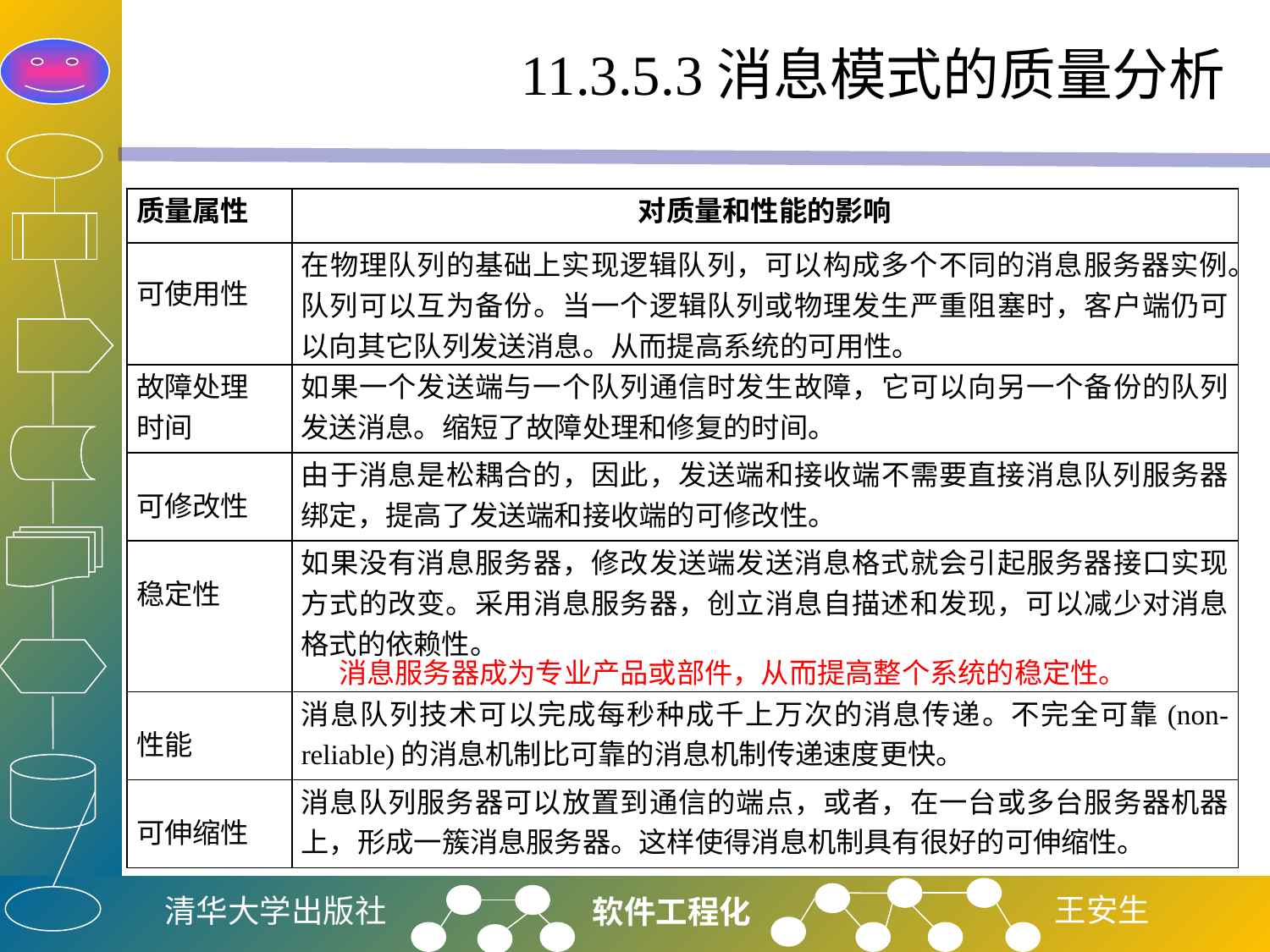

# 11.3.5.3消息模式的质量分析
| 质量属性 | 对质量和性能的影响 |
| --- | --- |
| 可使用性 | 在物理队列的基础上实现逻辑队列，可以构成多个不同的消息服务器实例。队列可以互为备份。当一个逻辑队列或物理发生严重阻塞时，客户端仍可以向其它队列发送消息。从而提高系统的可用性。 |
| 故障处理 时间 | 如果一个发送端与一个队列通信时发生故障，它可以向另一个备份的队列发送消息。缩短了故障处理和修复的时间。 |
| 可修改性 | 由于消息是松耦合的，因此，发送端和接收端不需要直接消息队列服务器绑定，提高了发送端和接收端的可修改性。 |
| 稳定性 | 如果没有消息服务器，修改发送端发送消息格式就会引起服务器接口实现方式的改变。采用消息服务器，创立消息自描述和发现，可以减少对消息格式的依赖性。 消息服务器成为专业产品或部件，从而提高整个系统的稳定性。 |
| 性能 | 消息队列技术可以完成每秒种成千上万次的消息传递。不完全可靠(non-reliable)的消息机制比可靠的消息机制传递速度更快。 |
| 可伸缩性 | 消息队列服务器可以放置到通信的端点，或者，在一台或多台服务器机器上，形成一簇消息服务器。这样使得消息机制具有很好的可伸缩性。 |